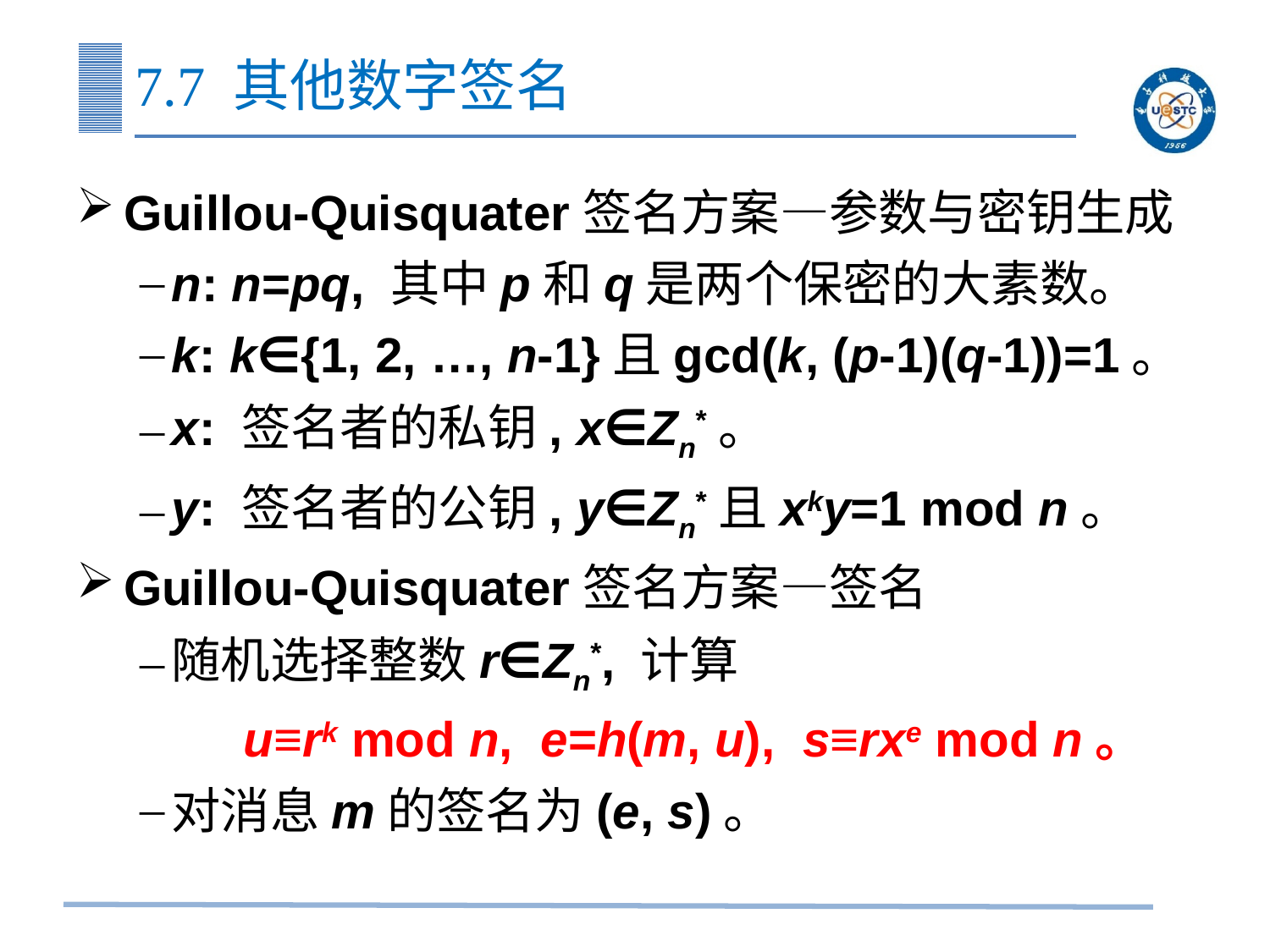

# 7.7 其他数字签名
Guillou-Quisquater签名方案—参数与密钥生成
n: n=pq, 其中p和q是两个保密的大素数。
k: k∈{1, 2, …, n-1}且gcd(k, (p-1)(q-1))=1。
x: 签名者的私钥, x∈Zn*。
y: 签名者的公钥, y∈Zn*且xky=1 mod n。
Guillou-Quisquater签名方案—签名
随机选择整数r∈Zn*, 计算
u≡rk mod n,  e=h(m, u),  s≡rxe mod n。
对消息m的签名为(e, s)。